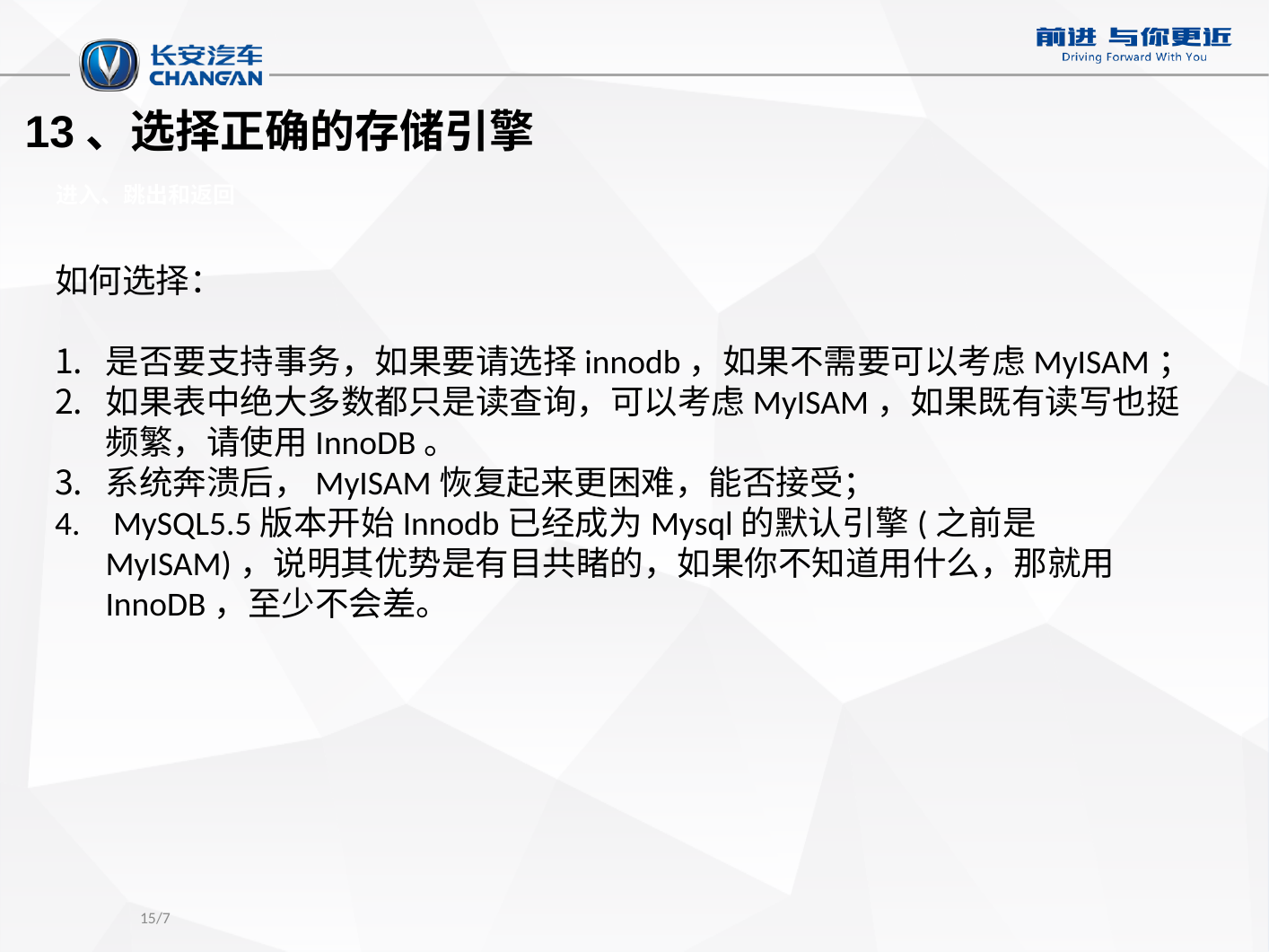

13、选择正确的存储引擎

进入、跳出和返回

如何选择：

是否要支持事务，如果要请选择innodb，如果不需要可以考虑MyISAM；
如果表中绝大多数都只是读查询，可以考虑MyISAM，如果既有读写也挺频繁，请使用InnoDB。
系统奔溃后，MyISAM恢复起来更困难，能否接受；
 MySQL5.5版本开始Innodb已经成为Mysql的默认引擎(之前是MyISAM)，说明其优势是有目共睹的，如果你不知道用什么，那就用InnoDB，至少不会差。
15/7